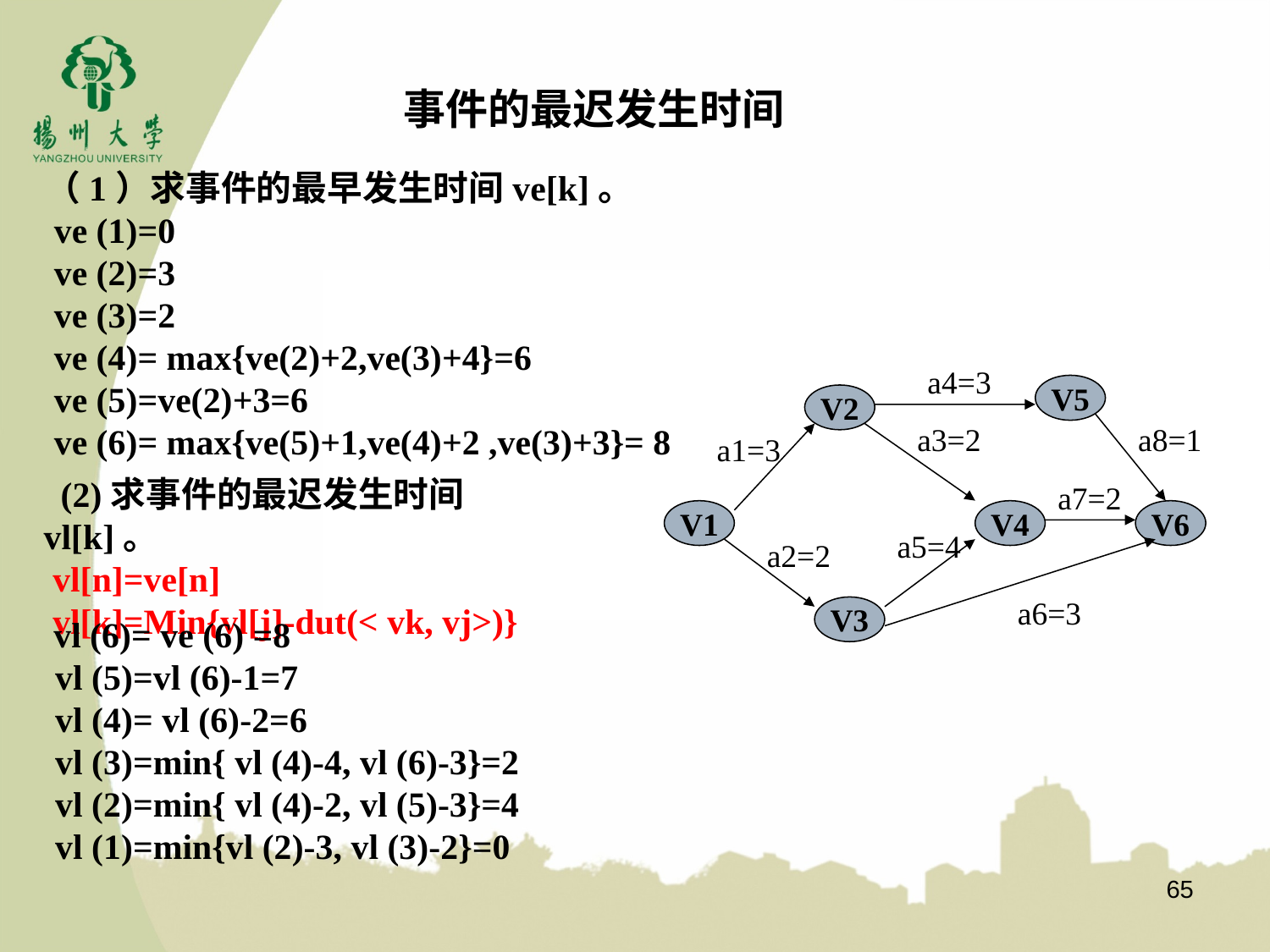

事件的最迟发生时间
（1）求事件的最早发生时间ve[k]。
 ve (1)=0
 ve (2)=3
 ve (3)=2
 ve (4)= max{ve(2)+2,ve(3)+4}=6
 ve (5)=ve(2)+3=6
 ve (6)= max{ve(5)+1,ve(4)+2 ,ve(3)+3}= 8
a4=3
V5
V2

a3=2

a8=1
a1=3

a7=2
V1
V4
V6
a5=4

a2=2

a6=3
V3
  (2)求事件的最迟发生时间vl[k]。
 vl[n]=ve[n]
 vl[k]=Min{vl[j]-dut(< vk, vj>)}
  vl (6)= ve (6) =8
  vl (5)=vl (6)-1=7
  vl (4)= vl (6)-2=6
  vl (3)=min{ vl (4)-4, vl (6)-3}=2
  vl (2)=min{ vl (4)-2, vl (5)-3}=4
  vl (1)=min{vl (2)-3, vl (3)-2}=0
65